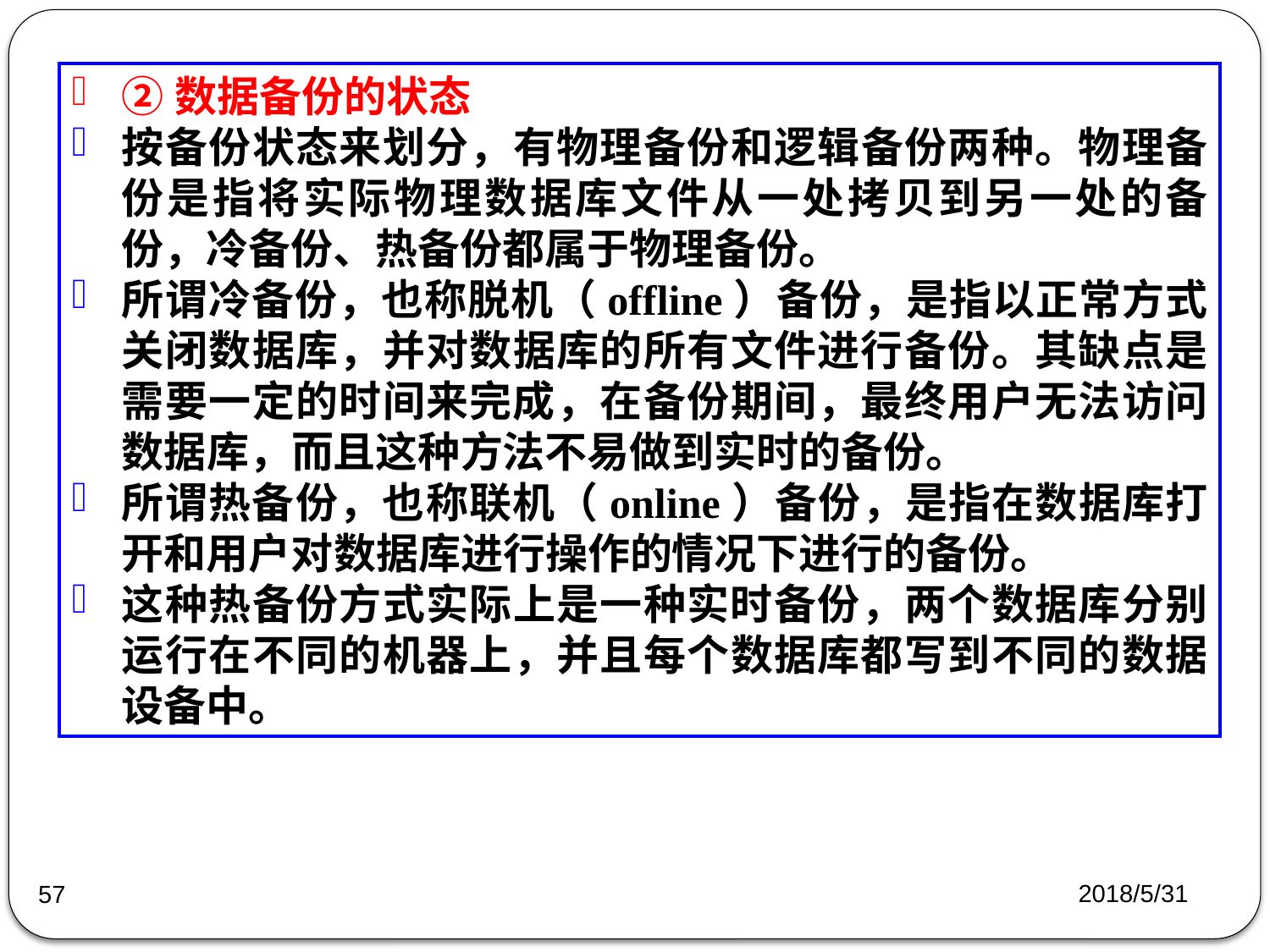

②数据备份的状态
按备份状态来划分，有物理备份和逻辑备份两种。物理备份是指将实际物理数据库文件从一处拷贝到另一处的备份，冷备份、热备份都属于物理备份。
所谓冷备份，也称脱机（offline）备份，是指以正常方式关闭数据库，并对数据库的所有文件进行备份。其缺点是需要一定的时间来完成，在备份期间，最终用户无法访问数据库，而且这种方法不易做到实时的备份。
所谓热备份，也称联机（online）备份，是指在数据库打开和用户对数据库进行操作的情况下进行的备份。
这种热备份方式实际上是一种实时备份，两个数据库分别运行在不同的机器上，并且每个数据库都写到不同的数据设备中。
2018/5/31
57